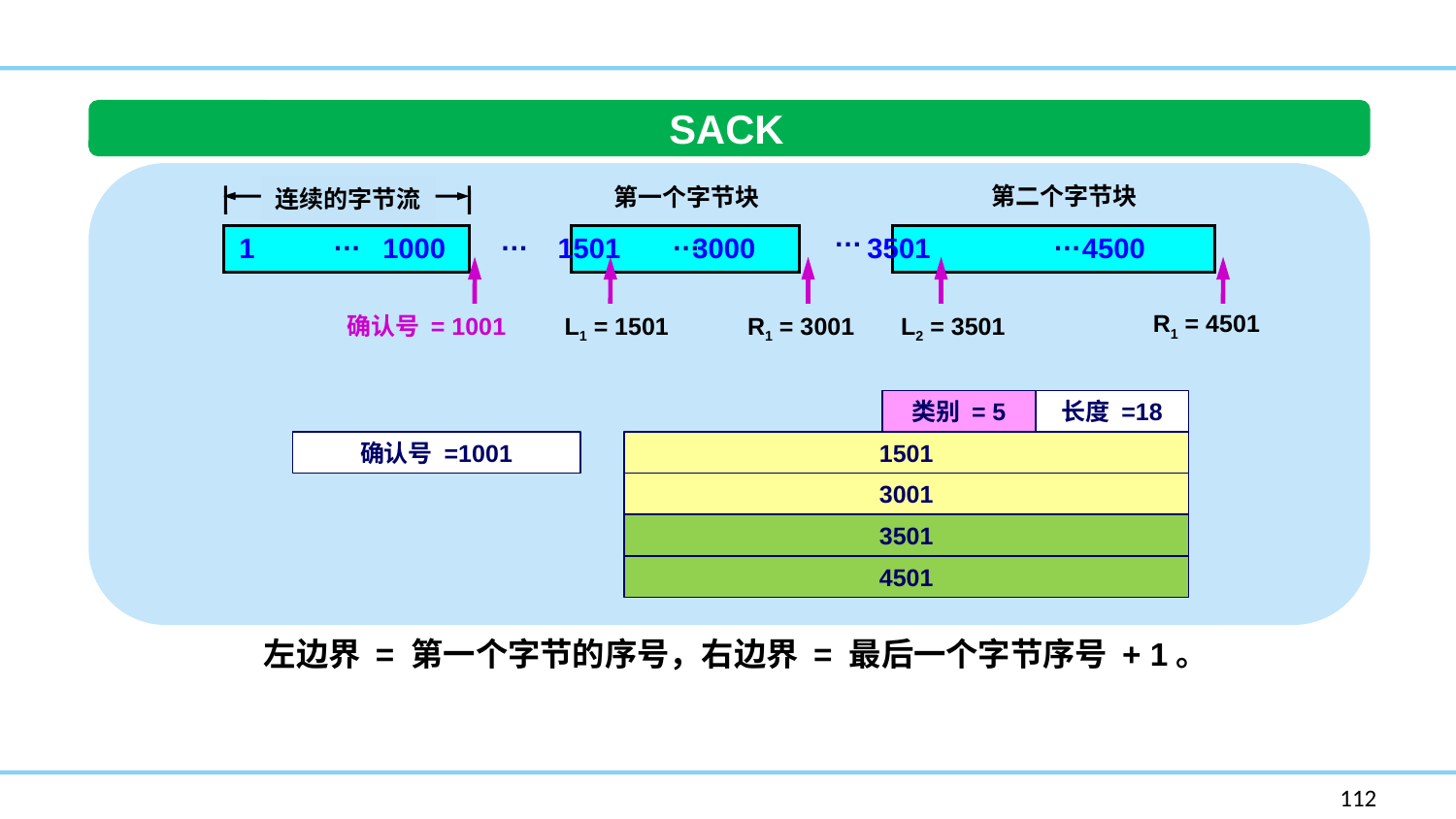

SACK

第二个字节块
第一个字节块
连续的字节流

…
…
…
…
…
1                1000              1501         3000              3501                   4500

L1 = 1501
R1 = 3001

R1 = 4501
L2 = 3501
确认号 = 1001
类别 = 5
长度 =18
1501
3001
3501
4501
确认号 =1001
左边界 = 第一个字节的序号，右边界 = 最后一个字节序号 + 1。
112